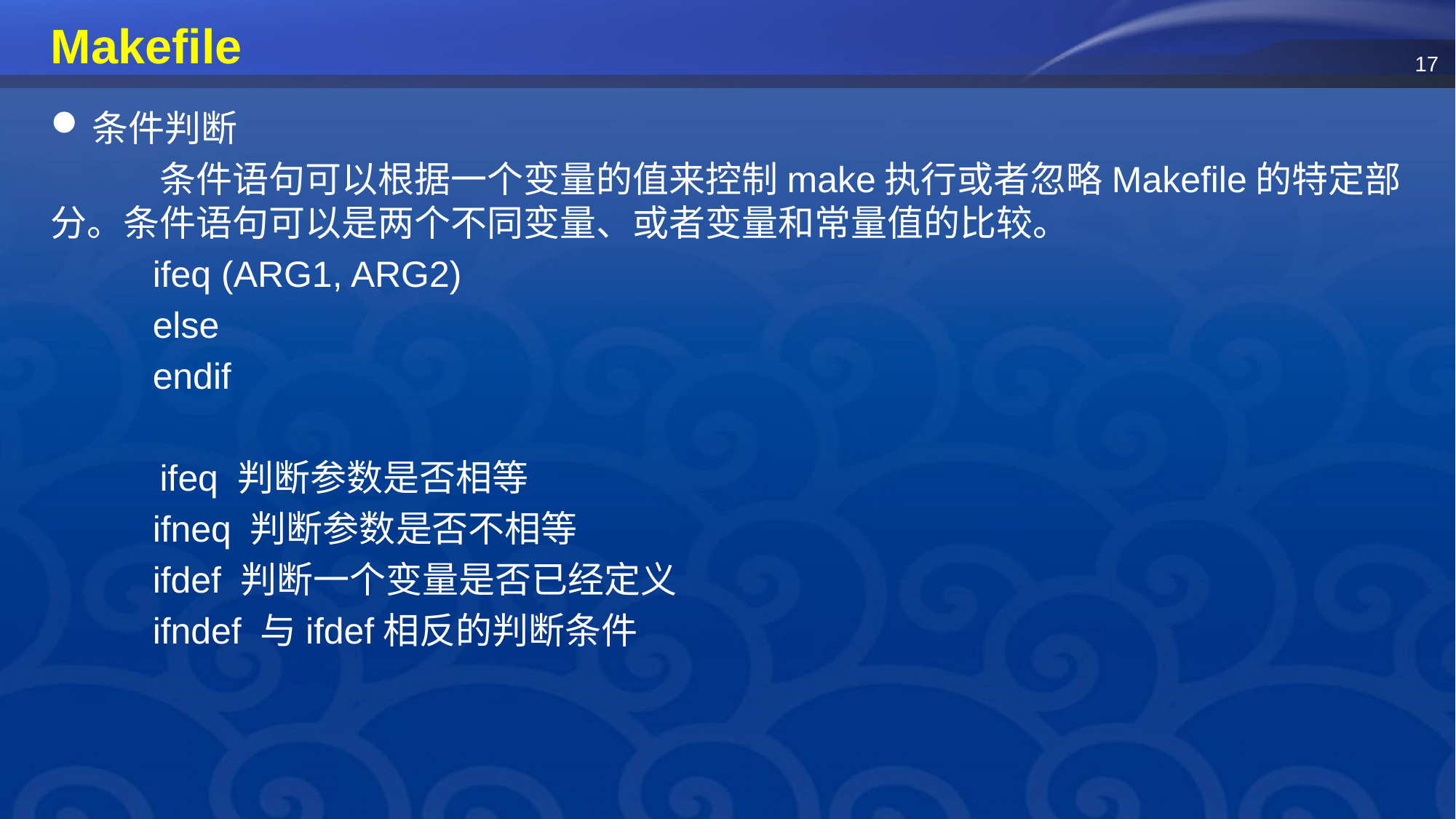

# Makefile
条件判断
	条件语句可以根据一个变量的值来控制make执行或者忽略Makefile的特定部分。条件语句可以是两个不同变量、或者变量和常量值的比较。
          ifeq (ARG1, ARG2)
          else
          endif

	ifeq 判断参数是否相等
          ifneq 判断参数是否不相等
          ifdef 判断一个变量是否已经定义
          ifndef 与ifdef相反的判断条件